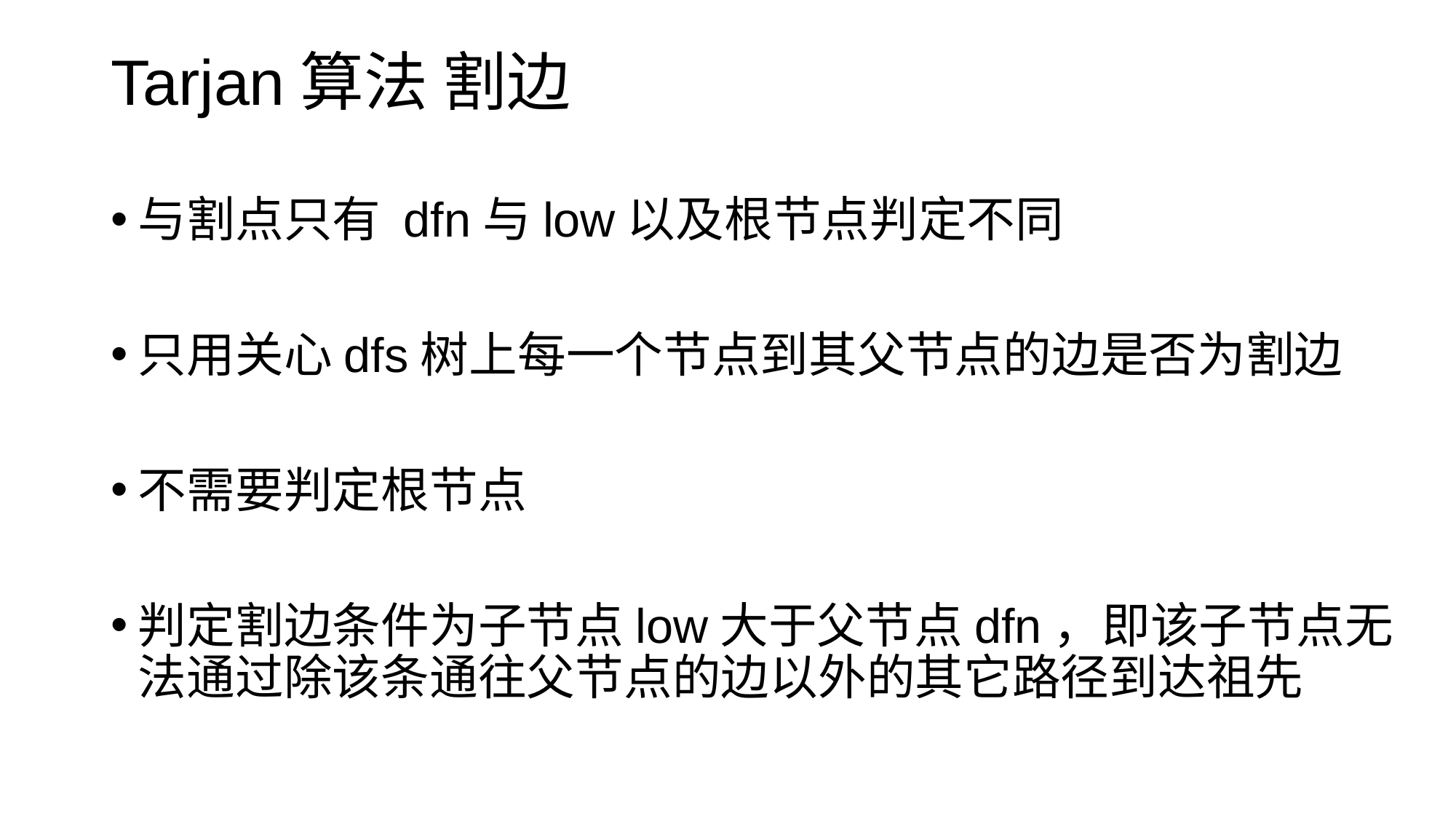

# Tarjan算法 割边
与割点只有 dfn与low以及根节点判定不同

只用关心dfs树上每一个节点到其父节点的边是否为割边

不需要判定根节点

判定割边条件为子节点low大于父节点dfn，即该子节点无法通过除该条通往父节点的边以外的其它路径到达祖先